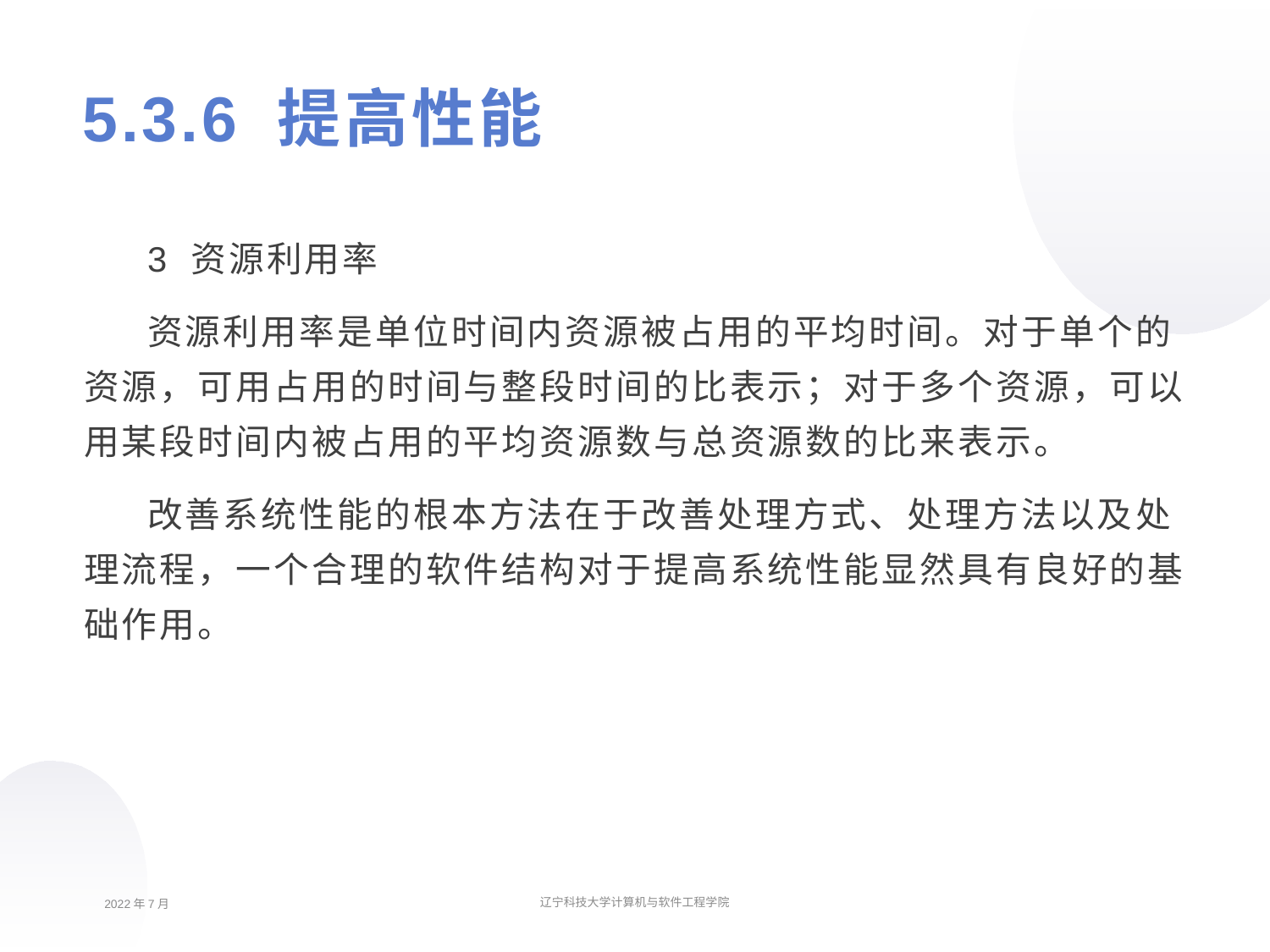

# 5.3.6 提高性能
3 资源利用率
资源利用率是单位时间内资源被占用的平均时间。对于单个的资源，可用占用的时间与整段时间的比表示；对于多个资源，可以用某段时间内被占用的平均资源数与总资源数的比来表示。
改善系统性能的根本方法在于改善处理方式、处理方法以及处理流程，一个合理的软件结构对于提高系统性能显然具有良好的基础作用。

2022年7月
辽宁科技大学计算机与软件工程学院
111